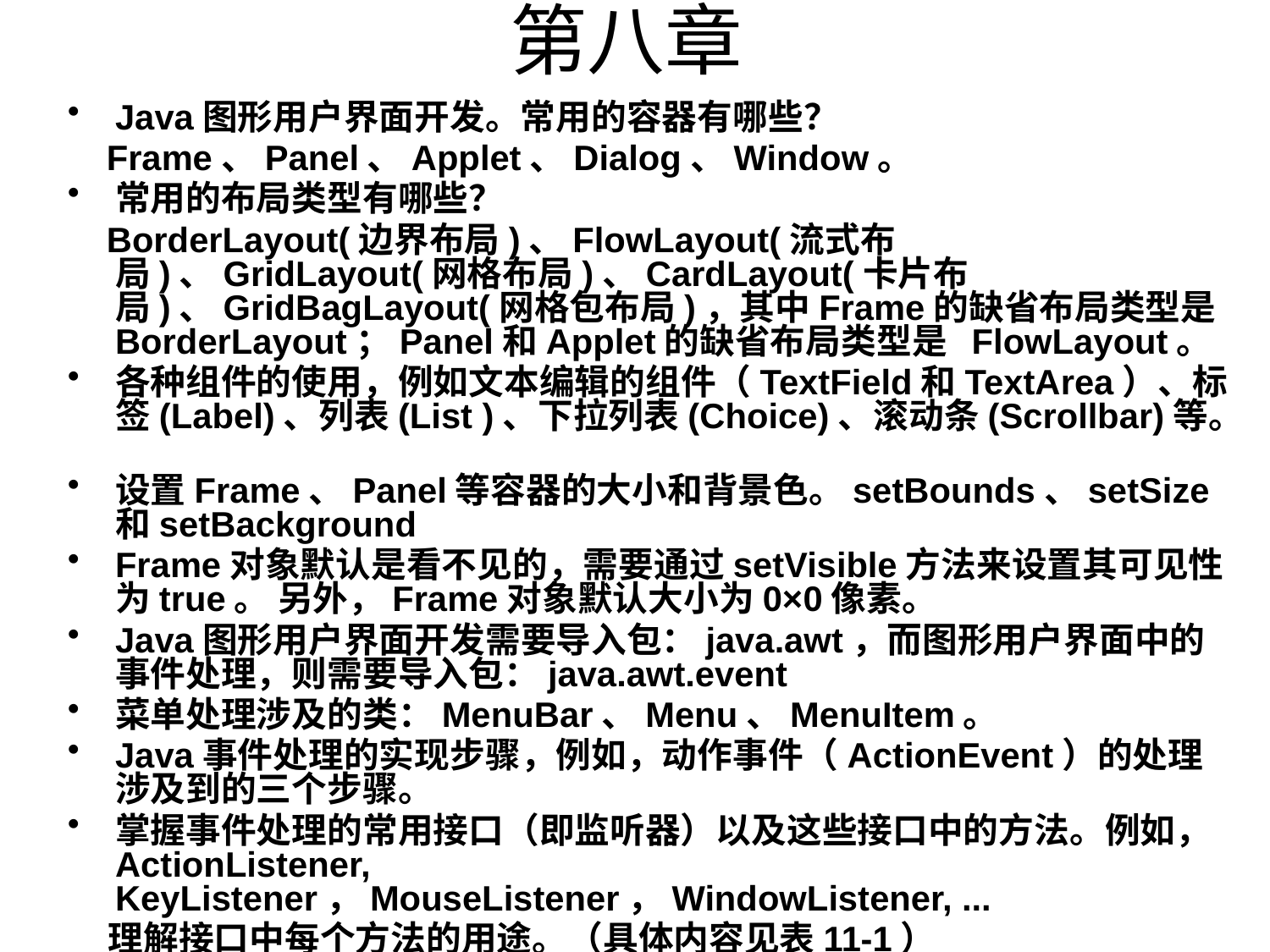

# 第八章
Java图形用户界面开发。常用的容器有哪些？
    Frame、Panel、Applet、Dialog、Window。
常用的布局类型有哪些？
    BorderLayout(边界布局)、FlowLayout(流式布局)、GridLayout(网格布局)、CardLayout(卡片布局)、GridBagLayout(网格包布局)，其中Frame的缺省布局类型是BorderLayout；Panel和Applet的缺省布局类型是  FlowLayout。
各种组件的使用，例如文本编辑的组件（TextField和TextArea）、标签(Label)、列表(List )、下拉列表(Choice)、滚动条(Scrollbar)等。
设置Frame、Panel等容器的大小和背景色。setBounds、setSize和setBackground
Frame对象默认是看不见的，需要通过setVisible方法来设置其可见性为true。 另外，Frame对象默认大小为0×0像素。
Java图形用户界面开发需要导入包：java.awt，而图形用户界面中的事件处理，则需要导入包：java.awt.event
菜单处理涉及的类：MenuBar、Menu、MenuItem。
Java事件处理的实现步骤，例如，动作事件（ActionEvent）的处理涉及到的三个步骤。
掌握事件处理的常用接口（即监听器）以及这些接口中的方法。例如，ActionListener, KeyListener，MouseListener，WindowListener, ...
    理解接口中每个方法的用途。（具体内容见表11-1）